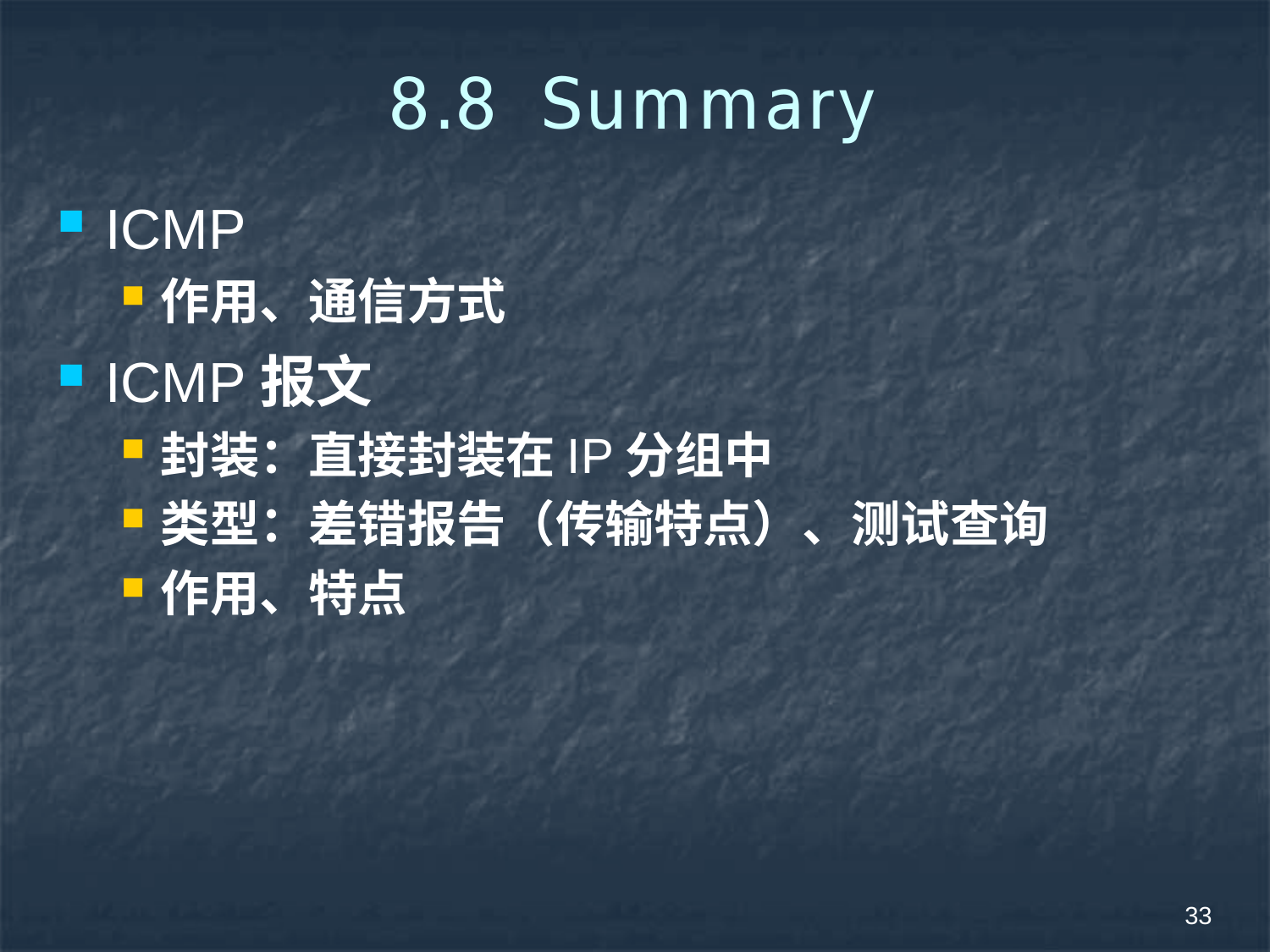

# 8.8  Summary
ICMP
作用、通信方式
ICMP报文
封装：直接封装在IP分组中
类型：差错报告（传输特点）、测试查询
作用、特点
33